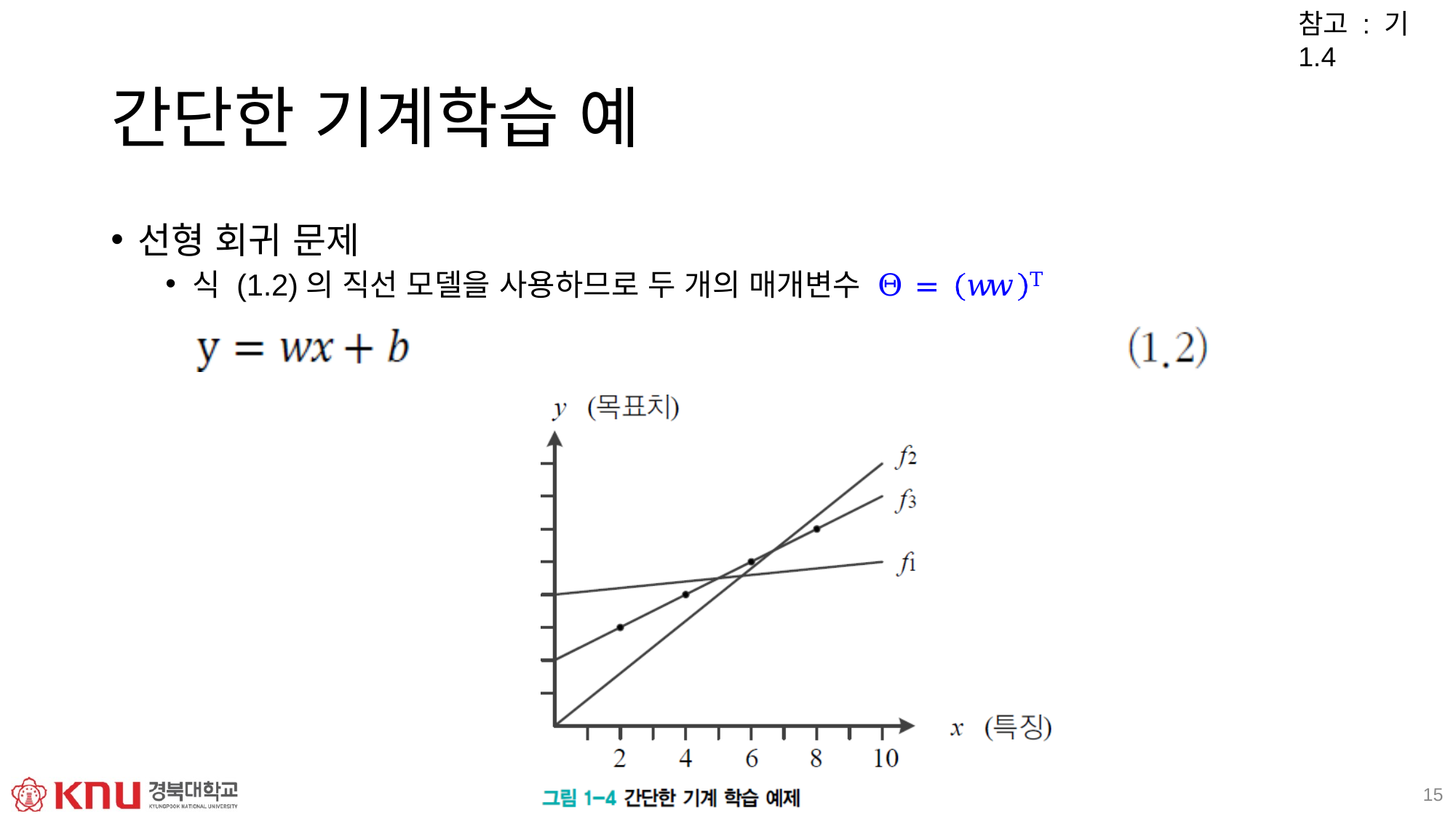

참고 : 기1.4
# 간단한 기계학습 예
선형 회귀 문제
식 (1.2)의 직선 모델을 사용하므로 두 개의 매개변수 Θ =
𝑤𝑤, 𝑏𝑏
T

15
기계학습개론 2020-2